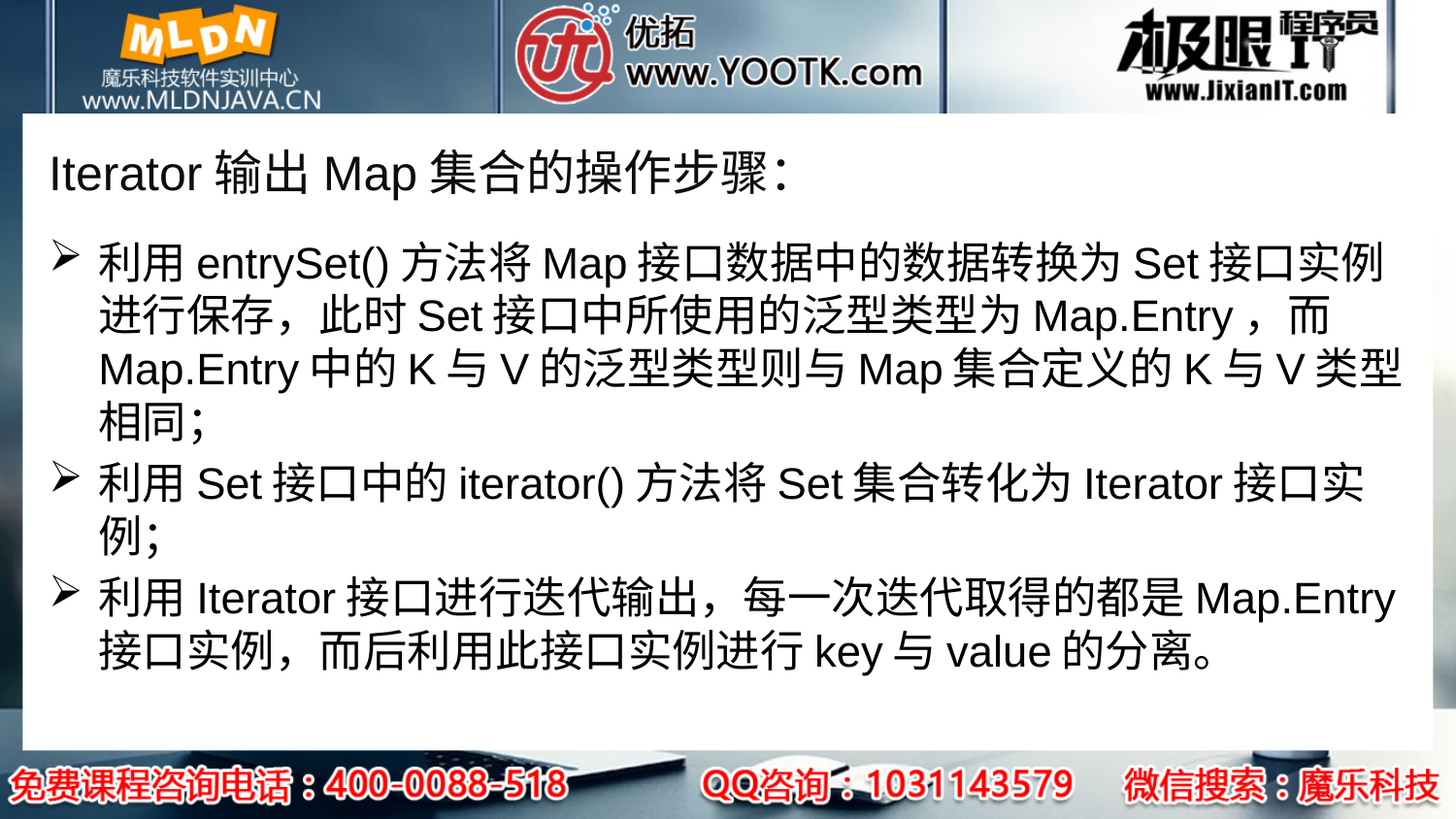

# Iterator输出Map集合的操作步骤：
利用entrySet()方法将Map接口数据中的数据转换为Set接口实例进行保存，此时Set接口中所使用的泛型类型为Map.Entry，而Map.Entry中的K与V的泛型类型则与Map集合定义的K与V类型相同；
利用Set接口中的iterator()方法将Set集合转化为Iterator接口实例；
利用Iterator接口进行迭代输出，每一次迭代取得的都是Map.Entry接口实例，而后利用此接口实例进行key与value的分离。